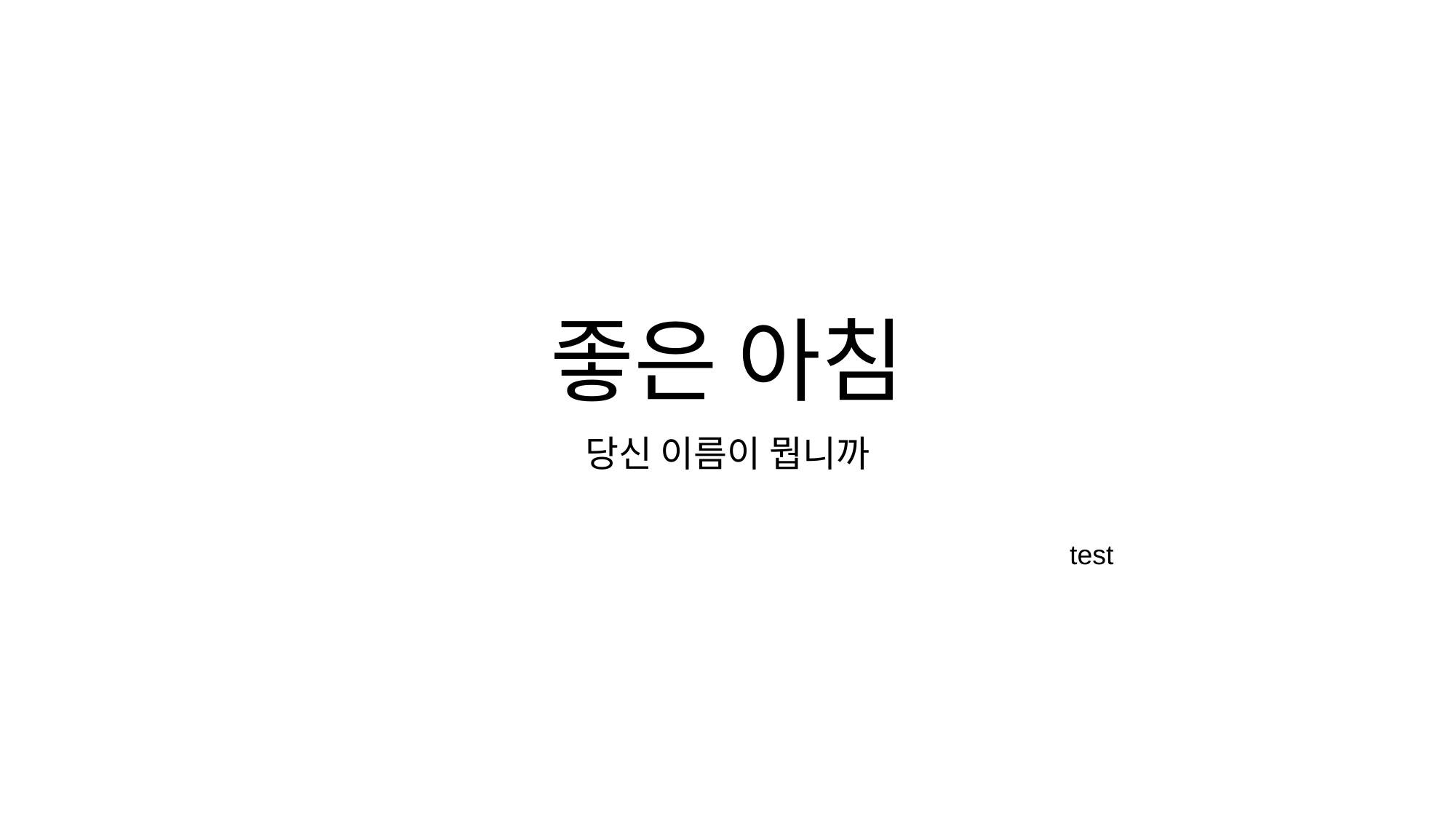

# 좋은 아침
당신 이름이 뭡니까
test